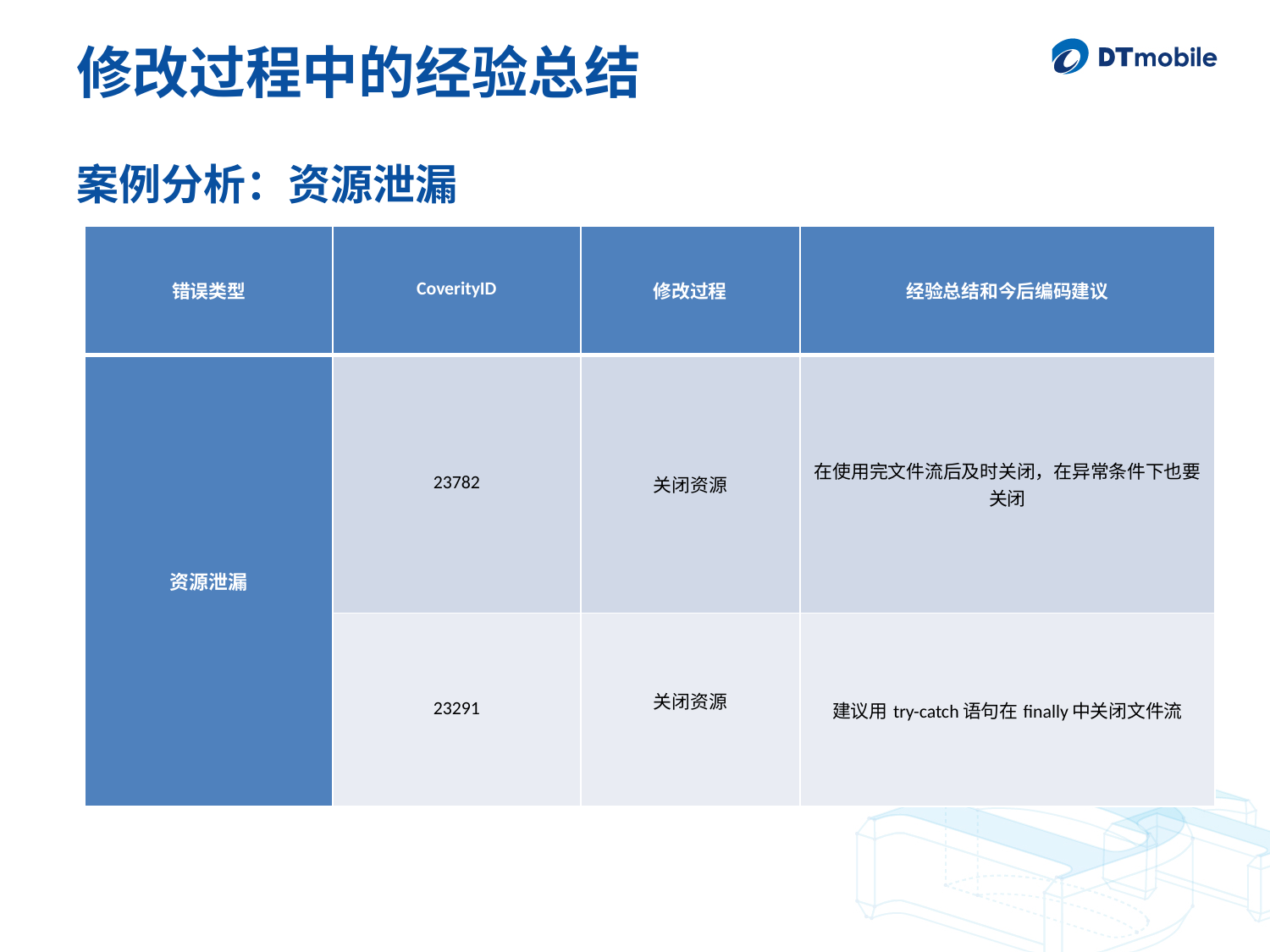

# 修改过程中的经验总结
案例分析：资源泄漏

| 错误类型 | CoverityID | 修改过程 | 经验总结和今后编码建议 |
| --- | --- | --- | --- |
| 资源泄漏 | 23782 | 关闭资源 | 在使用完文件流后及时关闭，在异常条件下也要关闭 |
|  | 23291 | 关闭资源 | 建议用try-catch语句在finally中关闭文件流 |